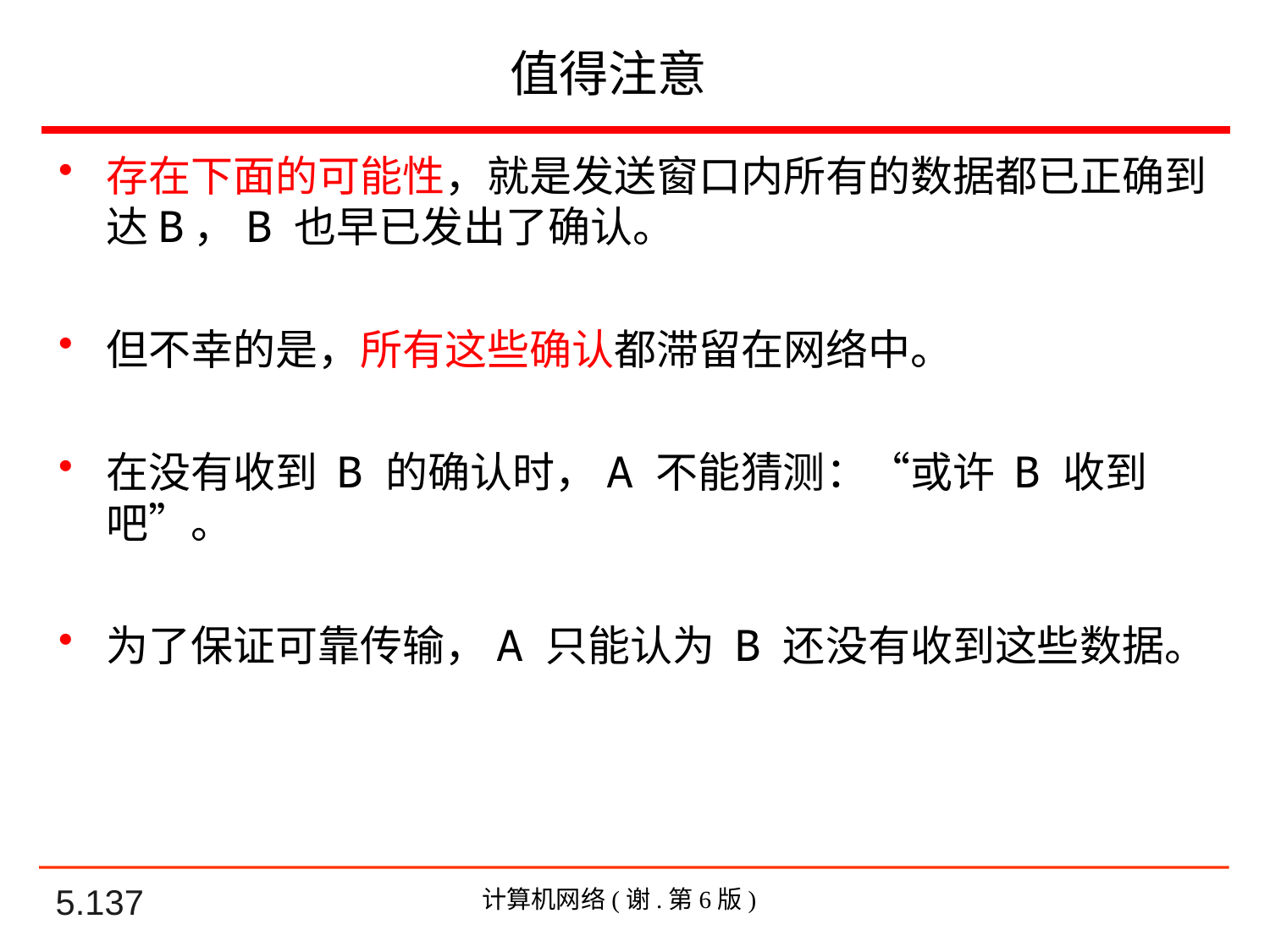

# 值得注意
存在下面的可能性，就是发送窗口内所有的数据都已正确到达B，B 也早已发出了确认。

但不幸的是，所有这些确认都滞留在网络中。

在没有收到 B 的确认时，A 不能猜测：“或许 B 收到吧”。

为了保证可靠传输，A 只能认为 B 还没有收到这些数据。